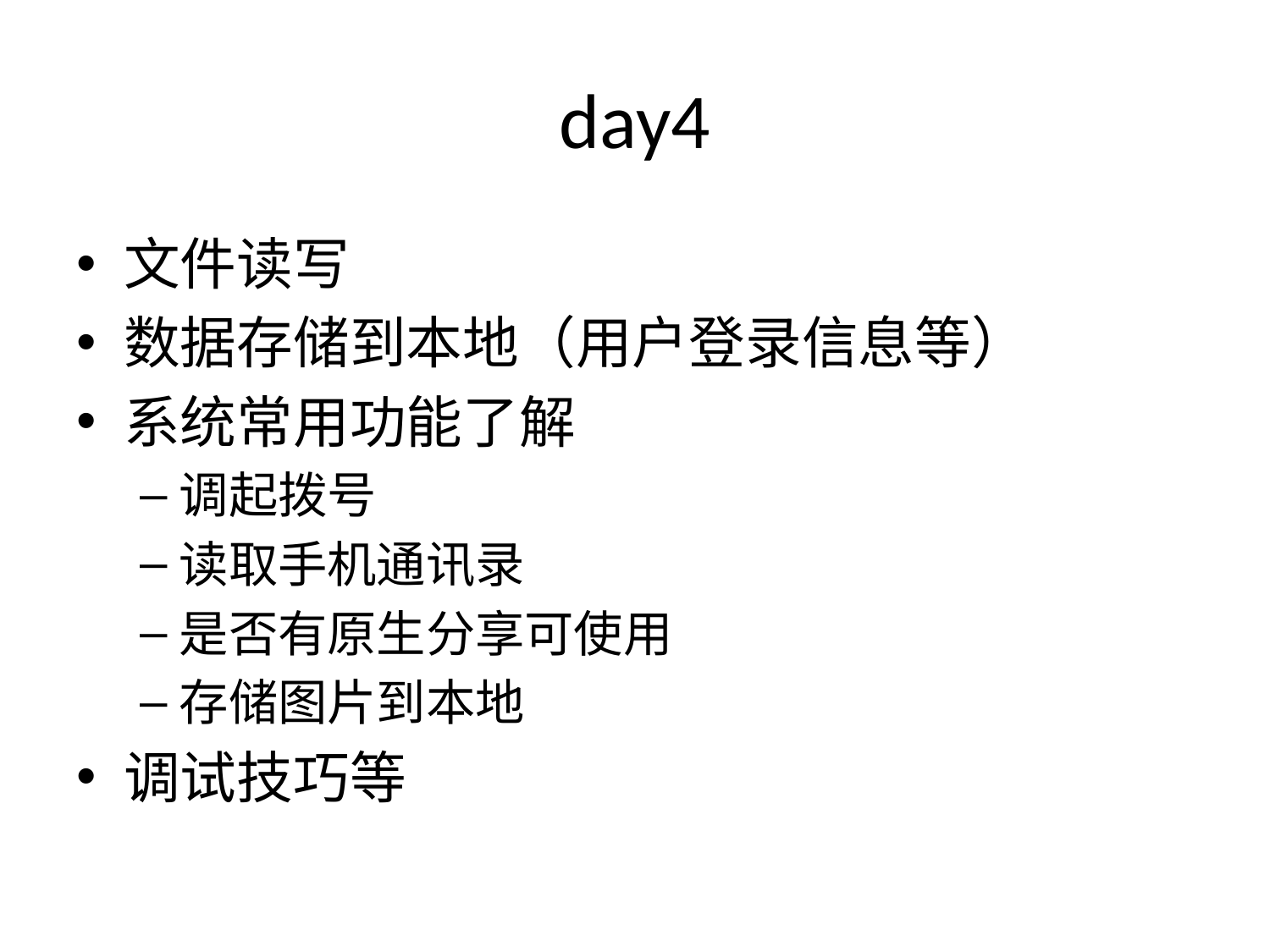

# day4
文件读写
数据存储到本地（用户登录信息等）
系统常用功能了解
调起拨号
读取手机通讯录
是否有原生分享可使用
存储图片到本地
调试技巧等